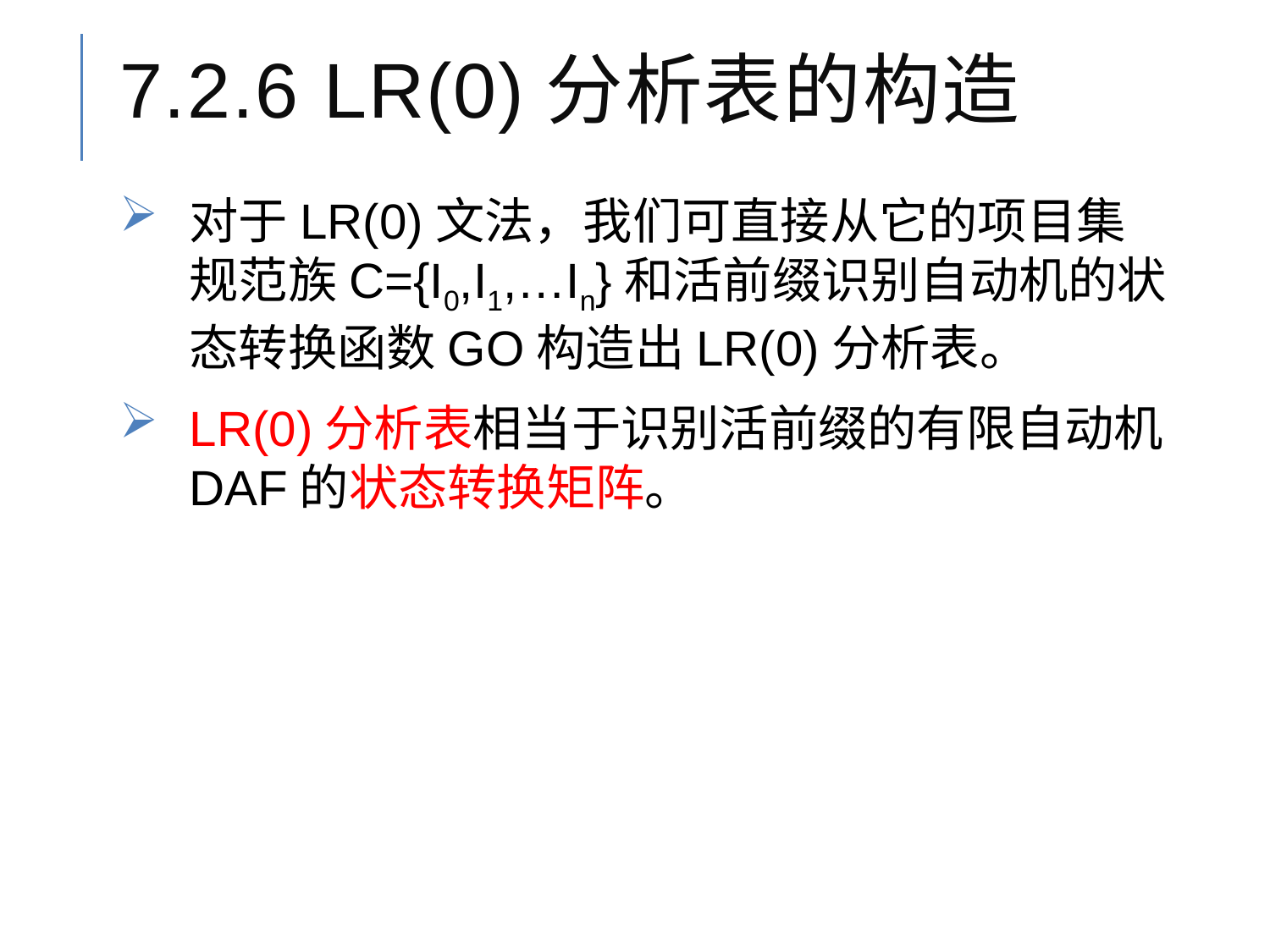

# 7.2.6 LR(0)分析表的构造
对于LR(0)文法，我们可直接从它的项目集规范族C={I0,I1,…In}和活前缀识别自动机的状态转换函数GO构造出LR(0)分析表。
LR(0)分析表相当于识别活前缀的有限自动机DAF的状态转换矩阵。

50